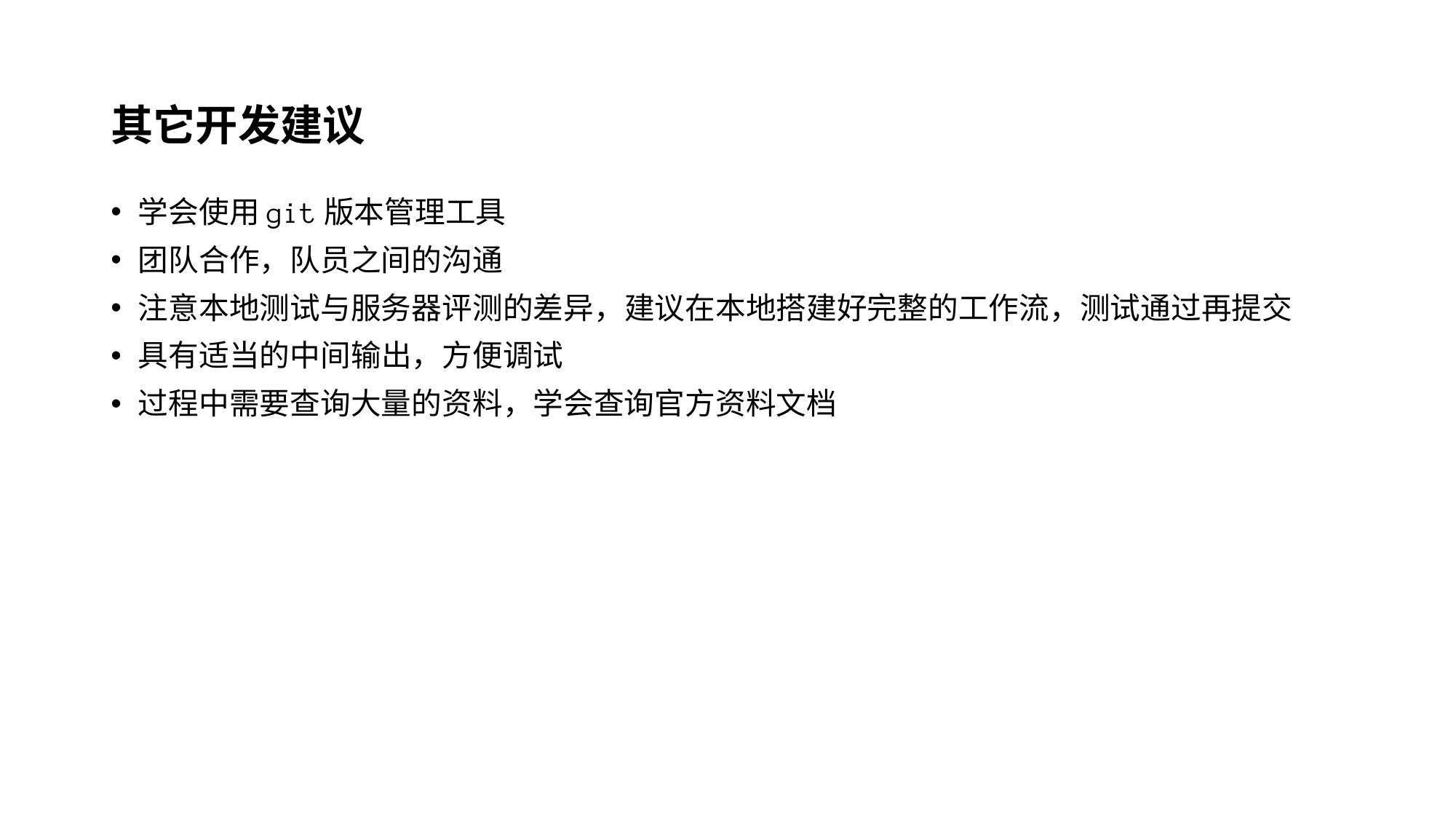

# 其它开发建议
学会使用git版本管理工具
团队合作，队员之间的沟通
注意本地测试与服务器评测的差异，建议在本地搭建好完整的工作流，测试通过再提交
具有适当的中间输出，方便调试
过程中需要查询大量的资料，学会查询官方资料文档